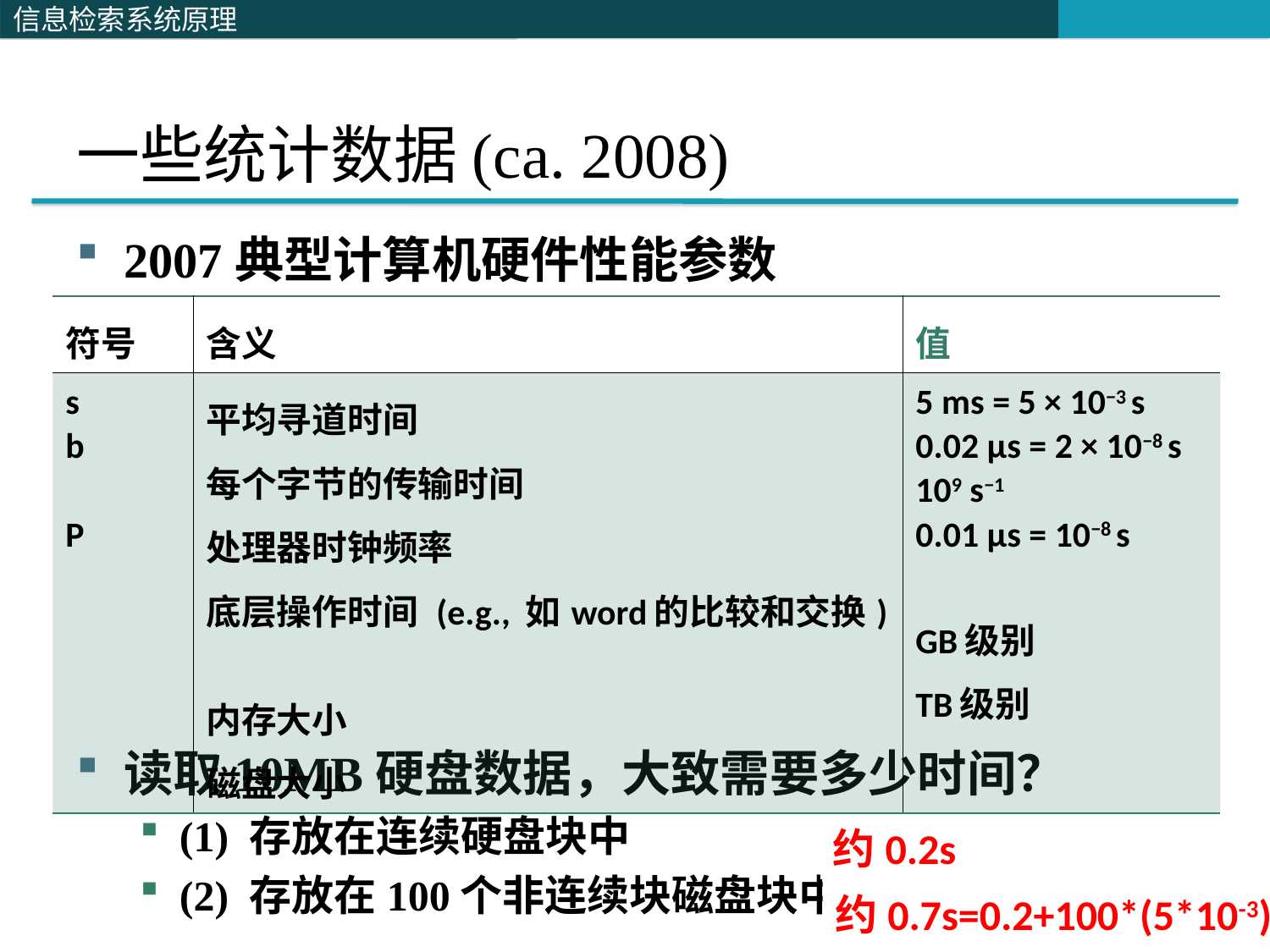

# 一些统计数据(ca. 2008)
2007典型计算机硬件性能参数

读取10MB硬盘数据，大致需要多少时间？
(1) 存放在连续硬盘块中
(2) 存放在100个非连续块磁盘块中
| 符号 | 含义 | 值 |
| --- | --- | --- |
| s b P | 平均寻道时间 每个字节的传输时间 处理器时钟频率 底层操作时间 (e.g., 如word的比较和交换) 内存大小 磁盘大小 | 5 ms = 5 × 10−3 s 0.02 μs = 2 × 10−8 s 109 s−1 0.01 μs = 10−8 s GB级别 TB级别 |

约0.2s
约0.7s=0.2+100*(5*10-3)
7
7